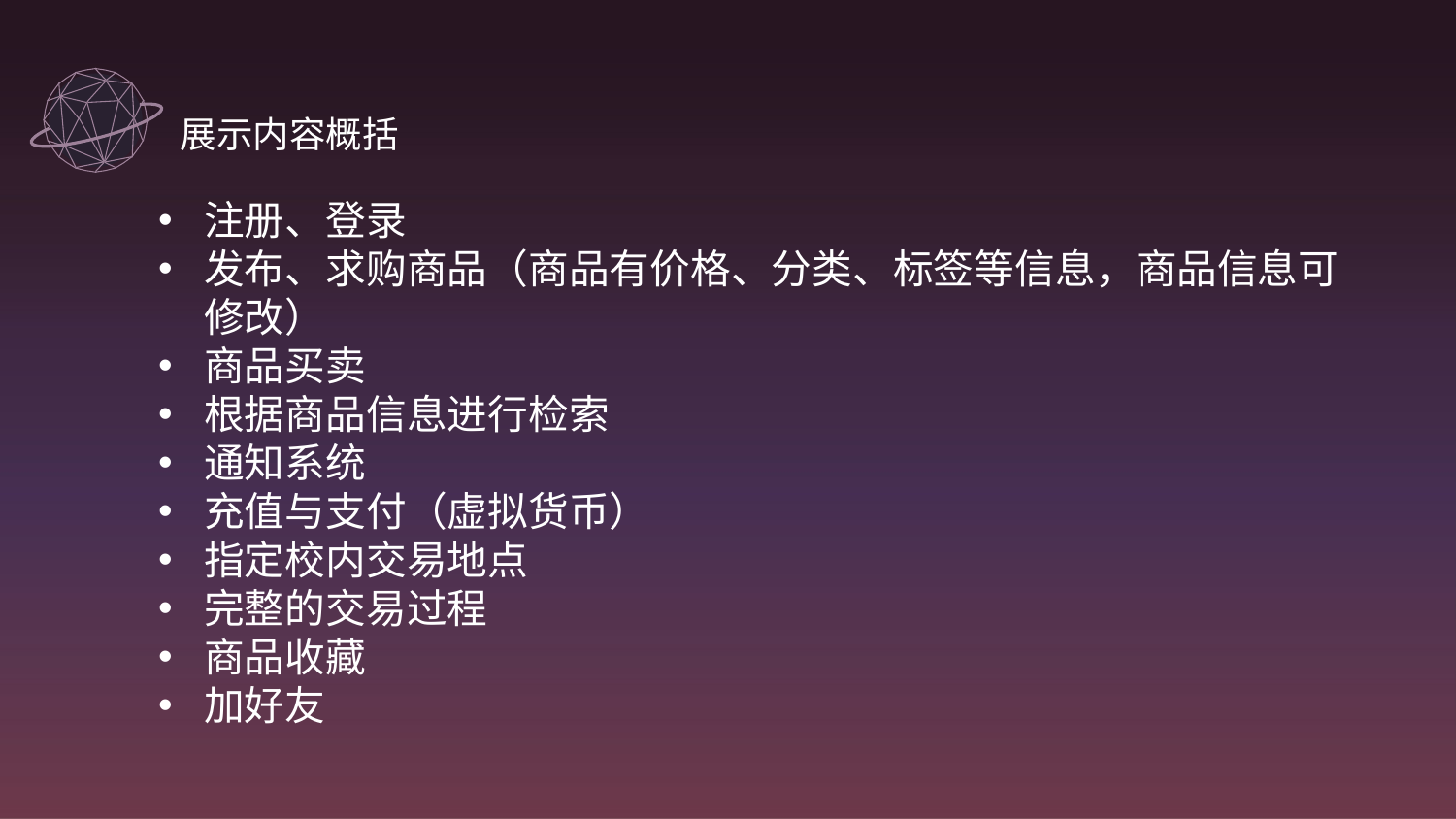

展示内容概括
注册、登录
发布、求购商品（商品有价格、分类、标签等信息，商品信息可修改）
商品买卖
根据商品信息进行检索
通知系统
充值与支付（虚拟货币）
指定校内交易地点
完整的交易过程
商品收藏
加好友